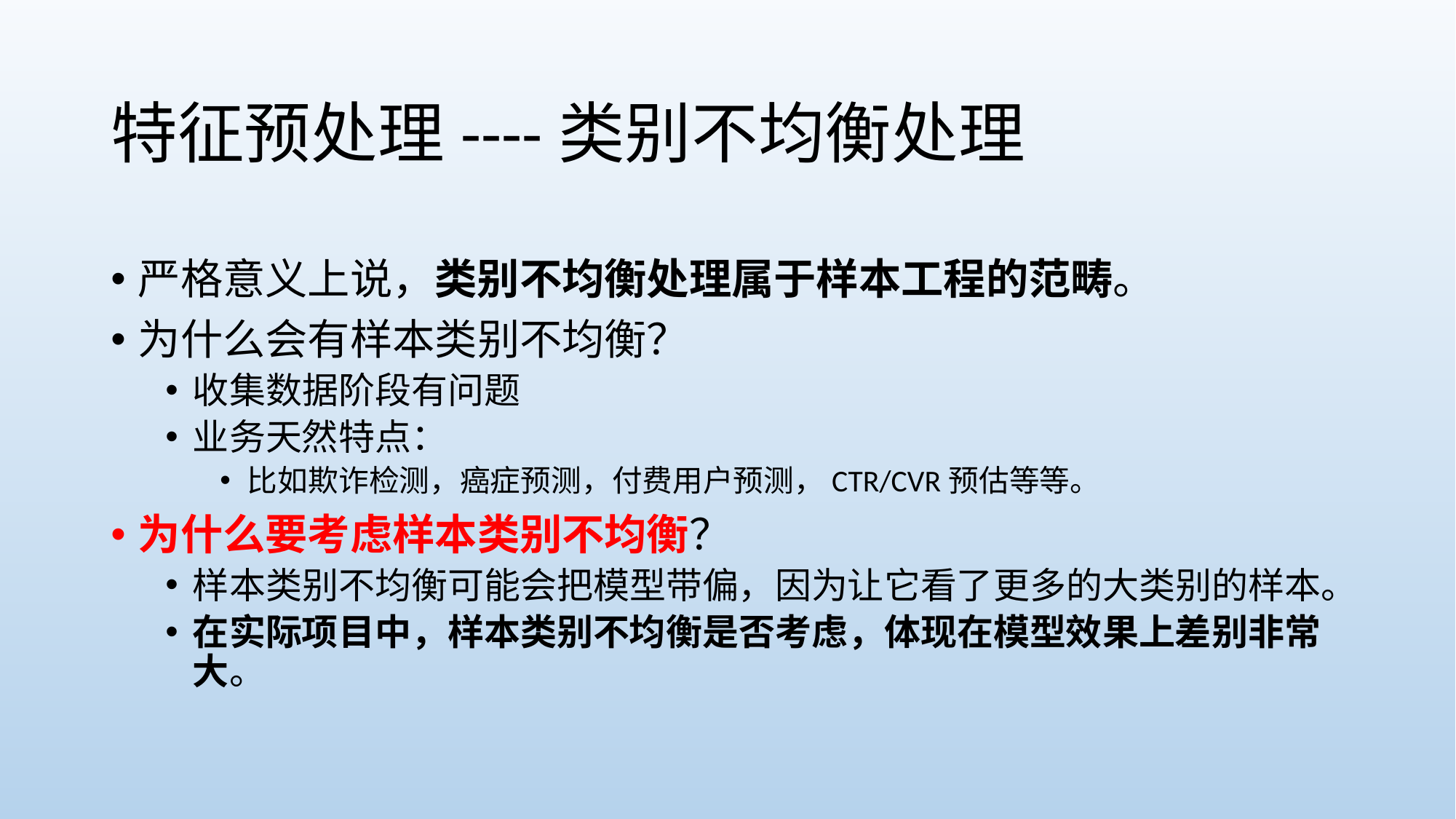

# 特征预处理----类别不均衡处理
严格意义上说，类别不均衡处理属于样本工程的范畴。
为什么会有样本类别不均衡？
收集数据阶段有问题
业务天然特点：
比如欺诈检测，癌症预测，付费用户预测，CTR/CVR预估等等。
为什么要考虑样本类别不均衡？
样本类别不均衡可能会把模型带偏，因为让它看了更多的大类别的样本。
在实际项目中，样本类别不均衡是否考虑，体现在模型效果上差别非常大。